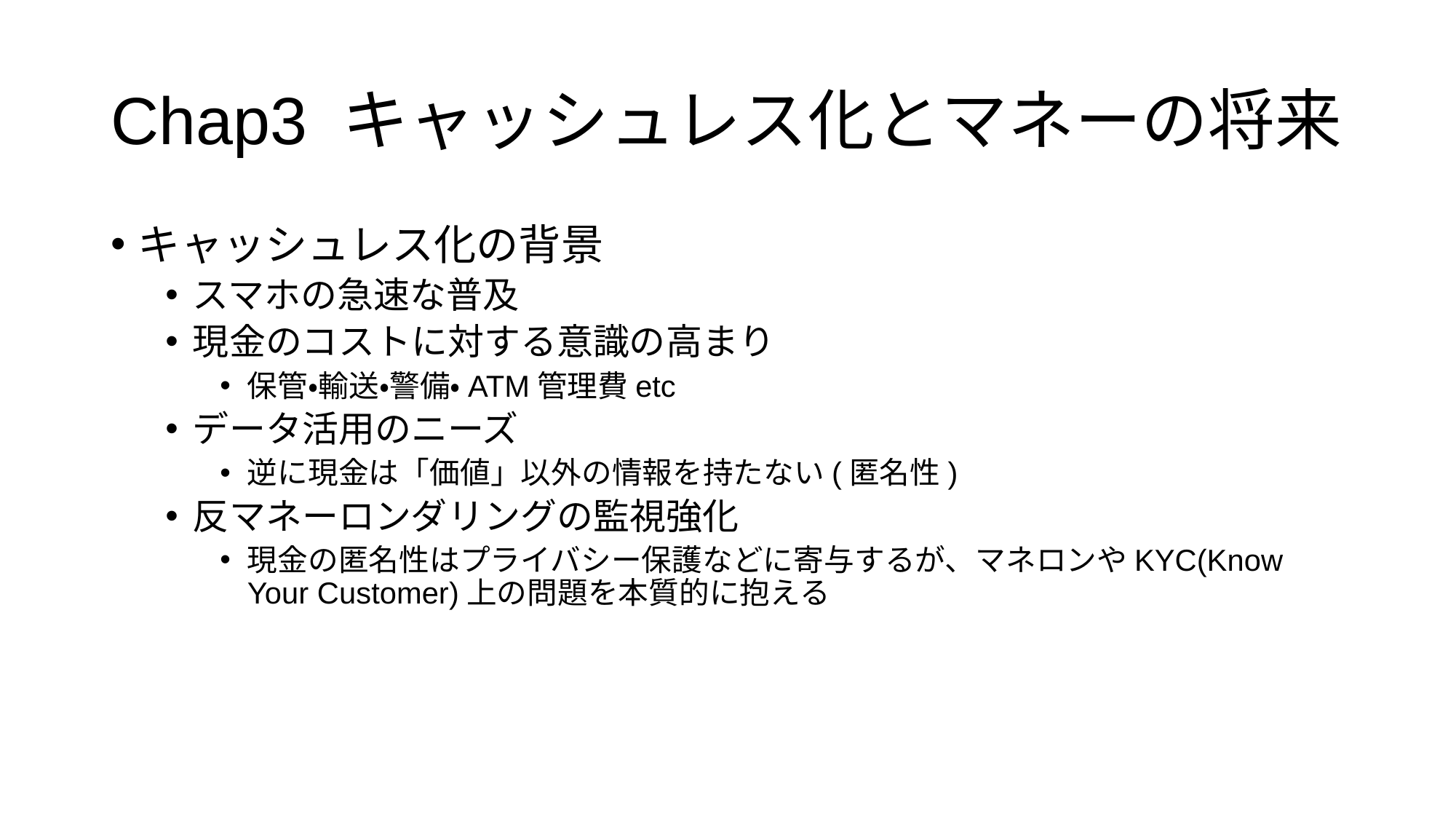

# Chap3 キャッシュレス化とマネーの将来
キャッシュレス化の背景
スマホの急速な普及
現金のコストに対する意識の高まり
保管・輸送・警備・ATM管理費etc
データ活用のニーズ
逆に現金は「価値」以外の情報を持たない(匿名性)
反マネーロンダリングの監視強化
現金の匿名性はプライバシー保護などに寄与するが、マネロンやKYC(Know Your Customer)上の問題を本質的に抱える